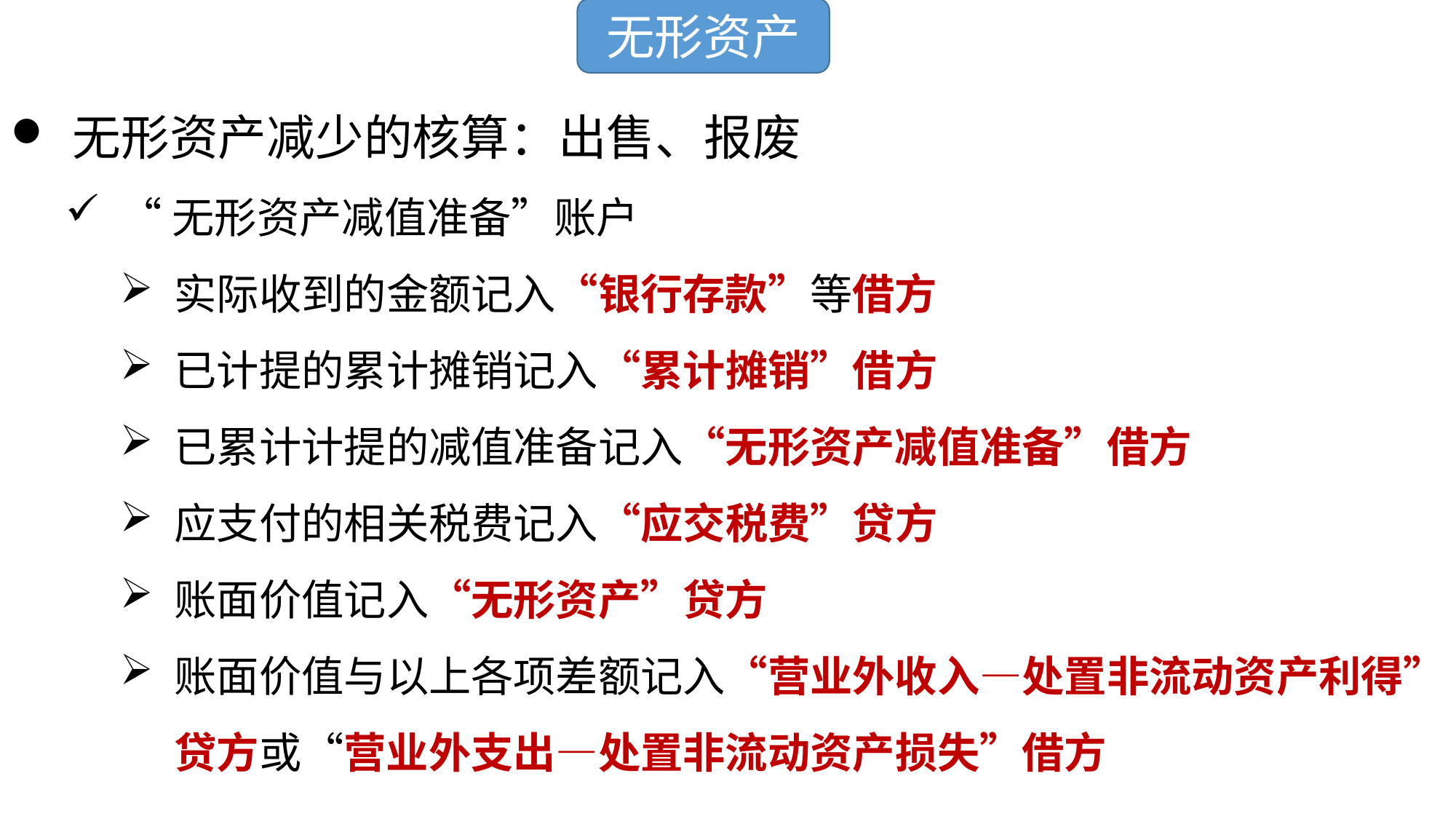

无形资产
 无形资产减少的核算：出售、报废
“无形资产减值准备”账户
实际收到的金额记入“银行存款”等借方
已计提的累计摊销记入“累计摊销”借方
已累计计提的减值准备记入“无形资产减值准备”借方
应支付的相关税费记入“应交税费”贷方
账面价值记入“无形资产”贷方
账面价值与以上各项差额记入“营业外收入—处置非流动资产利得”贷方或“营业外支出—处置非流动资产损失”借方